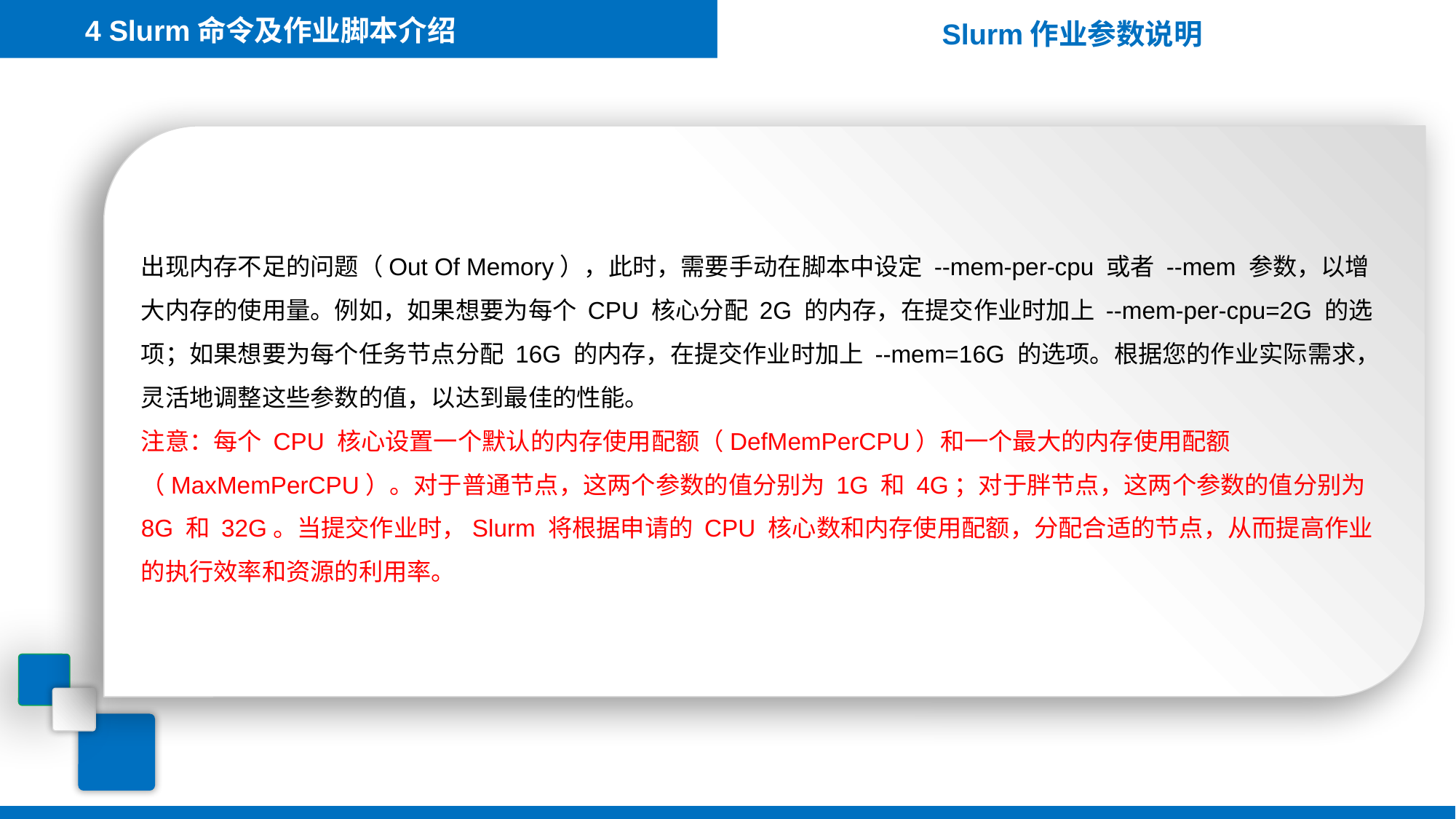

4 Slurm命令及作业脚本介绍

Slurm作业参数说明
出现内存不足的问题（Out Of Memory），此时，需要手动在脚本中设定 --mem-per-cpu 或者 --mem 参数，以增大内存的使用量。例如，如果想要为每个 CPU 核心分配 2G 的内存，在提交作业时加上 --mem-per-cpu=2G 的选项；如果想要为每个任务节点分配 16G 的内存，在提交作业时加上 --mem=16G 的选项。根据您的作业实际需求，灵活地调整这些参数的值，以达到最佳的性能。
注意：每个 CPU 核心设置一个默认的内存使用配额（DefMemPerCPU）和一个最大的内存使用配额（MaxMemPerCPU）。对于普通节点，这两个参数的值分别为 1G 和 4G；对于胖节点，这两个参数的值分别为 8G 和 32G。当提交作业时，Slurm 将根据申请的 CPU 核心数和内存使用配额，分配合适的节点，从而提高作业的执行效率和资源的利用率。